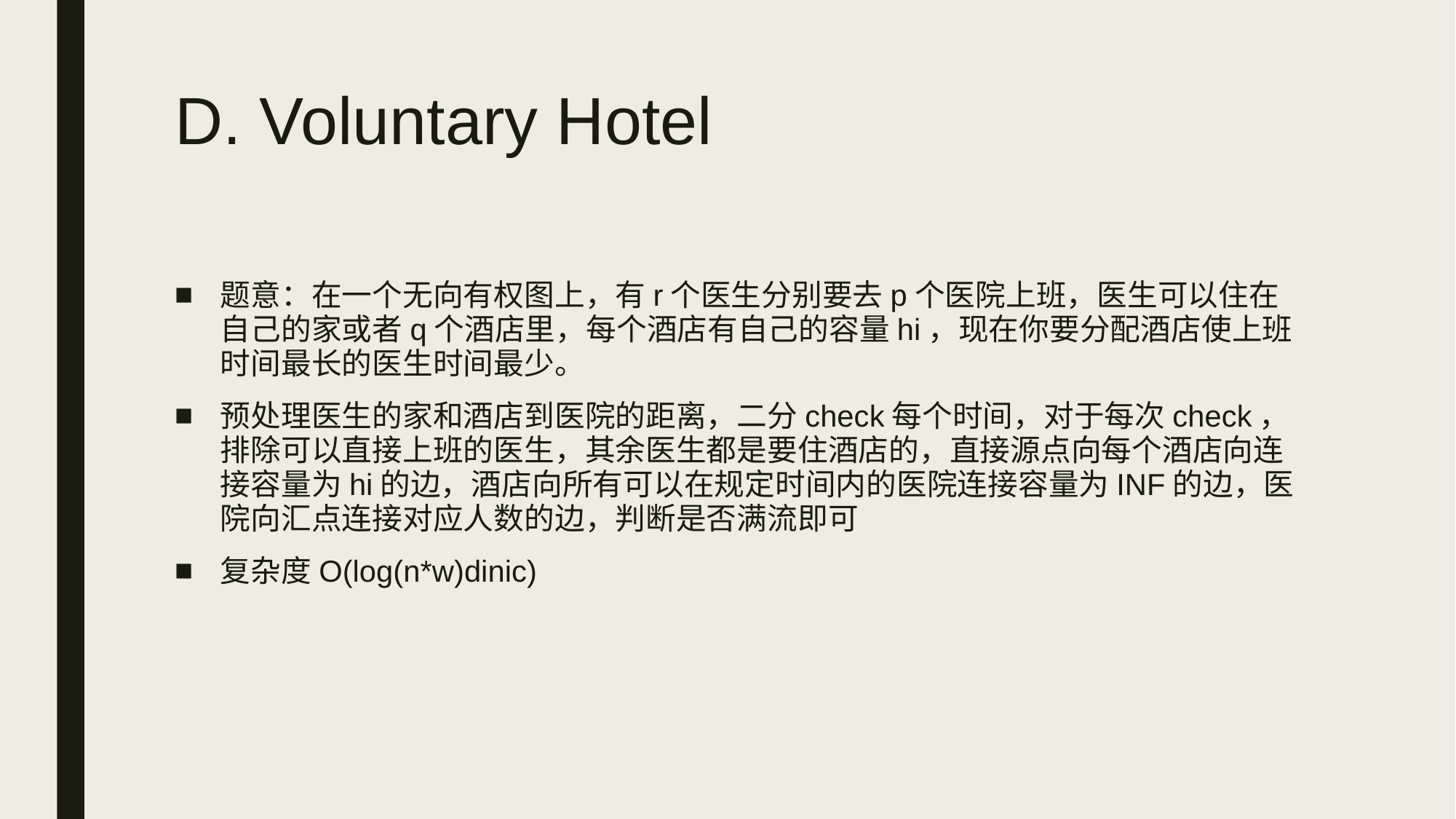

# D. Voluntary Hotel
题意：在一个无向有权图上，有r个医生分别要去p个医院上班，医生可以住在自己的家或者q个酒店里，每个酒店有自己的容量hi，现在你要分配酒店使上班时间最长的医生时间最少。
预处理医生的家和酒店到医院的距离，二分check每个时间，对于每次check，排除可以直接上班的医生，其余医生都是要住酒店的，直接源点向每个酒店向连接容量为hi的边，酒店向所有可以在规定时间内的医院连接容量为INF的边，医院向汇点连接对应人数的边，判断是否满流即可
复杂度O(log(n*w)dinic)